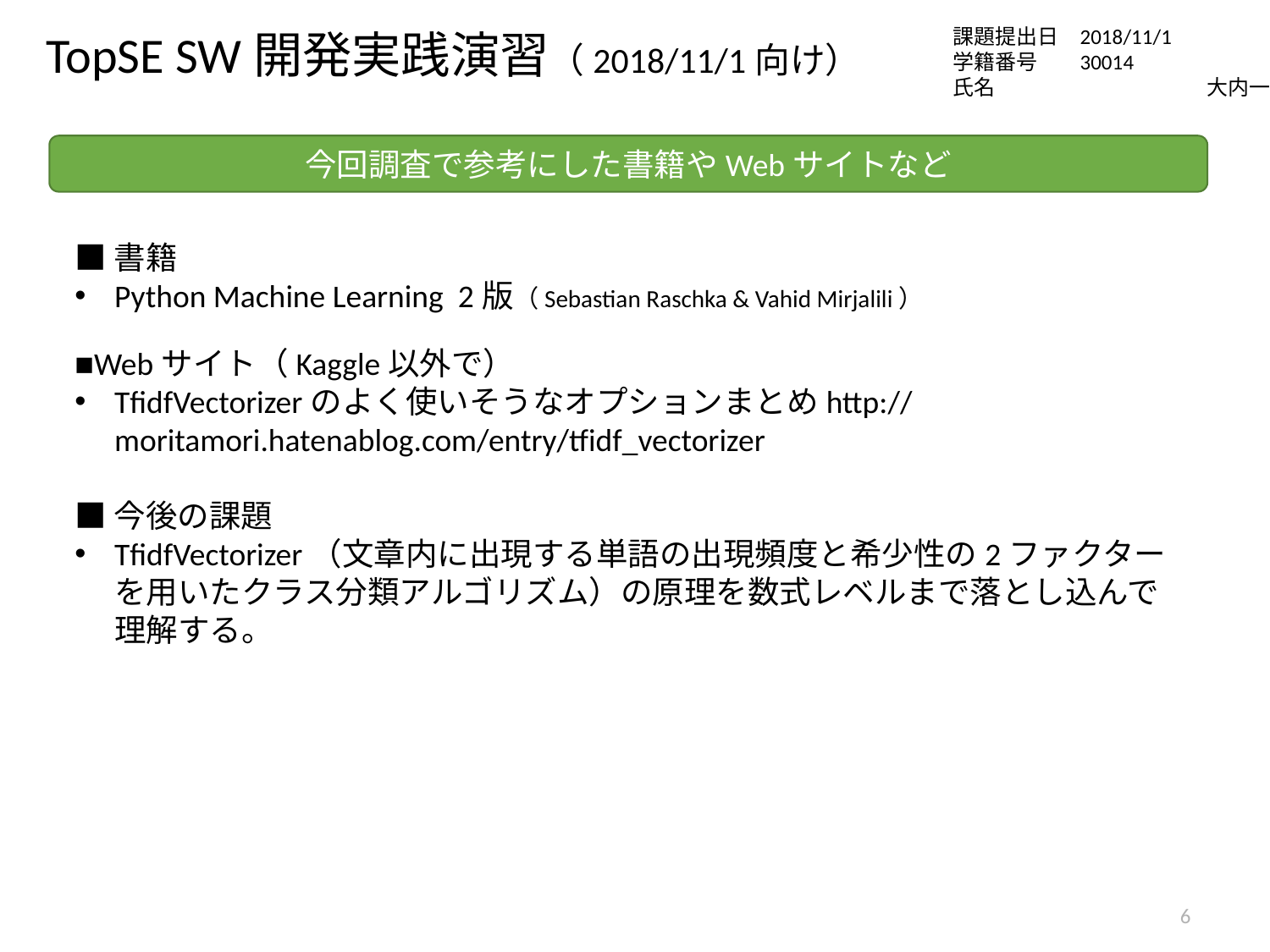

TopSE SW開発実践演習（2018/11/1向け）
今回調査で参考にした書籍やWebサイトなど
■書籍
Python Machine Learning  2版（Sebastian Raschka & Vahid Mirjalili）

■Webサイト（Kaggle以外で）
TfidfVectorizerのよく使いそうなオプションまとめhttp://moritamori.hatenablog.com/entry/tfidf_vectorizer

■今後の課題
TfidfVectorizer（文章内に出現する単語の出現頻度と希少性の2ファクターを用いたクラス分類アルゴリズム）の原理を数式レベルまで落とし込んで理解する。
6